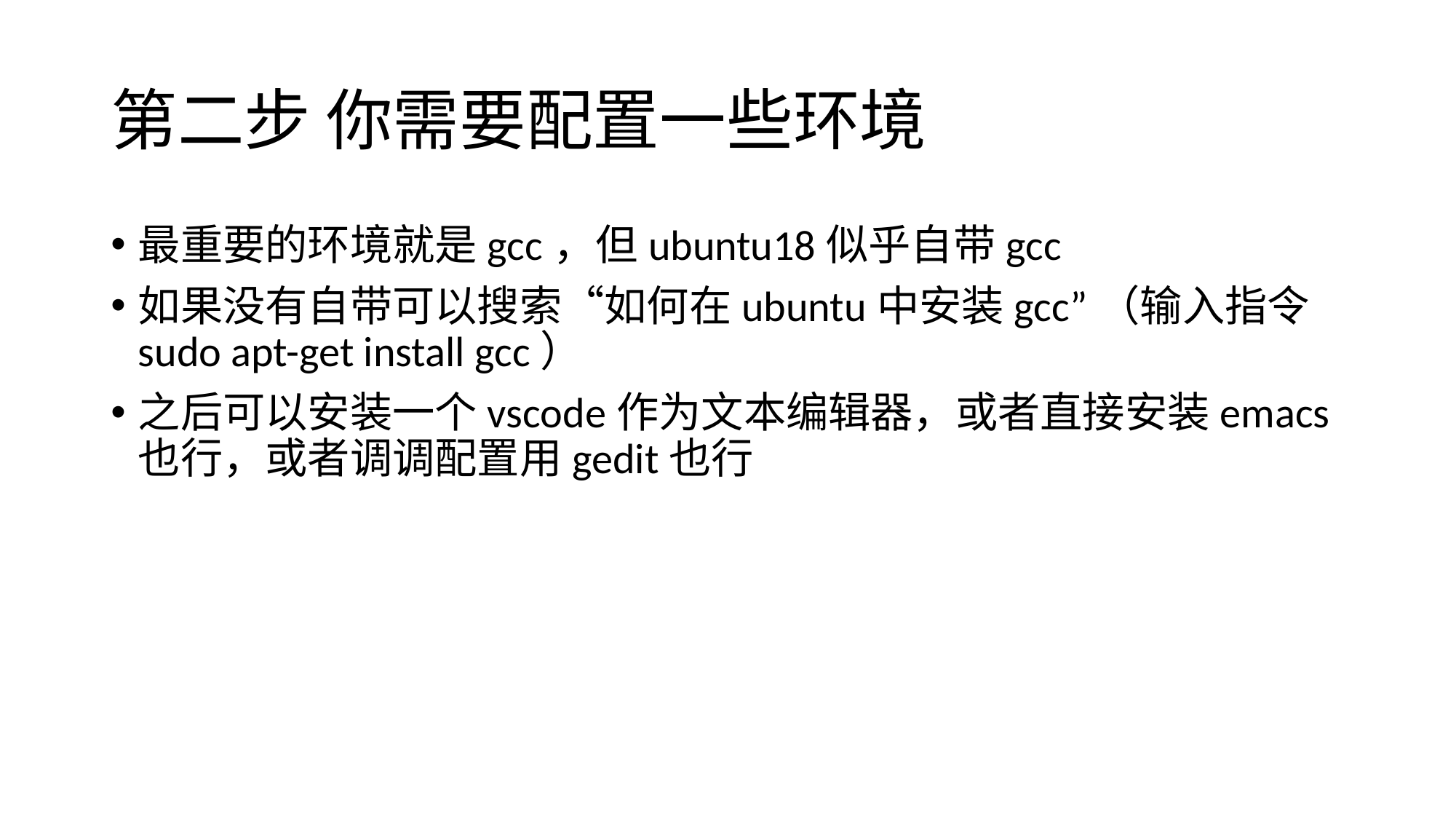

# 第二步 你需要配置一些环境
最重要的环境就是gcc，但ubuntu18似乎自带gcc
如果没有自带可以搜索“如何在ubuntu中安装gcc”（输入指令sudo apt-get install gcc）
之后可以安装一个vscode作为文本编辑器，或者直接安装emacs也行，或者调调配置用gedit也行